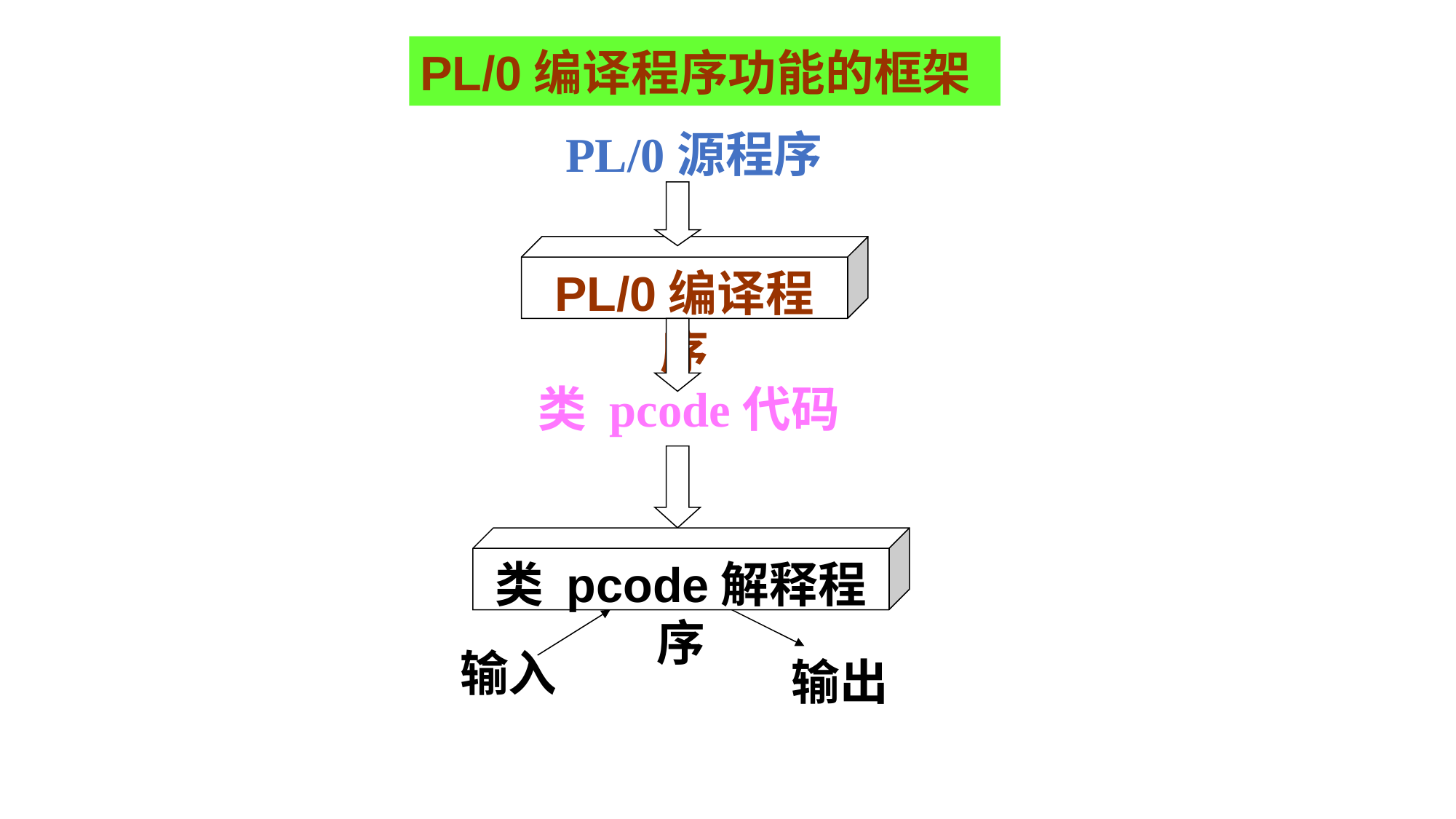

PL/0编译程序功能的框架

PL/0源程序

PL/0编译程序

类 pcode代码

类 pcode解释程序

输入
输出